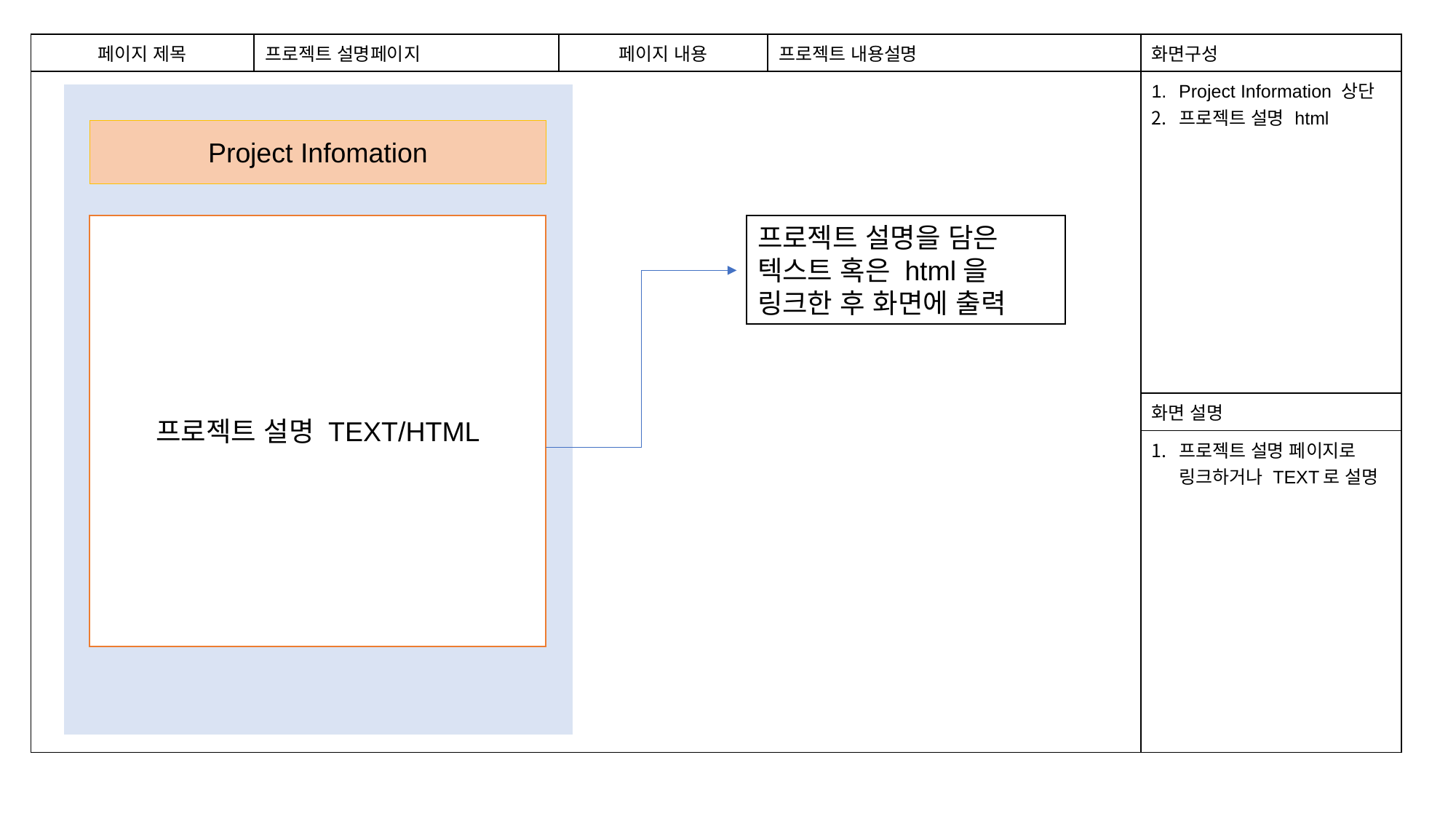

| 페이지 제목 | 프로젝트 설명페이지 | 페이지 내용 | 프로젝트 내용설명 | 화면구성 |
| --- | --- | --- | --- | --- |
|  |  |  |  | Project Information 상단 프로젝트 설명 html |
|  |  |  |  | 화면 설명 |
|  |  |  |  | 프로젝트 설명 페이지로 링크하거나 TEXT로 설명 |

Project Infomation
프로젝트 설명 TEXT/HTML
프로젝트 설명을 담은 텍스트 혹은 html을 링크한 후 화면에 출력